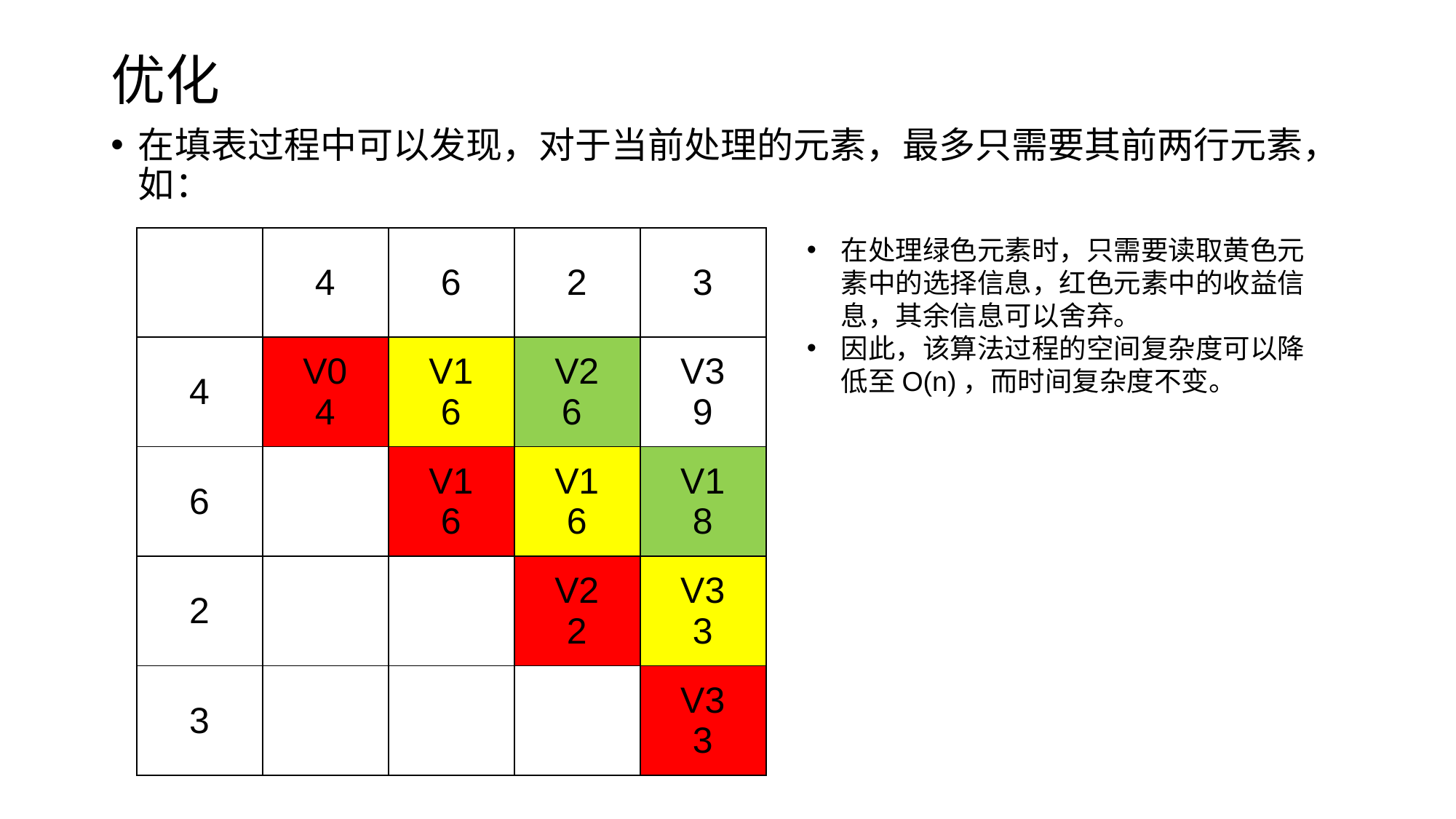

# 优化
在填表过程中可以发现，对于当前处理的元素，最多只需要其前两行元素，如：

|  | 4 | 6 | 2 | 3 |
| --- | --- | --- | --- | --- |
| 4 | V0 4 | V1 6 | V2 6 | V3 9 |
| 6 |  | V1 6 | V1 6 | V1 8 |
| 2 |  |  | V2 2 | V3 3 |
| 3 |  |  |  | V3 3 |
在处理绿色元素时，只需要读取黄色元素中的选择信息，红色元素中的收益信息，其余信息可以舍弃。
因此，该算法过程的空间复杂度可以降低至O(n)，而时间复杂度不变。